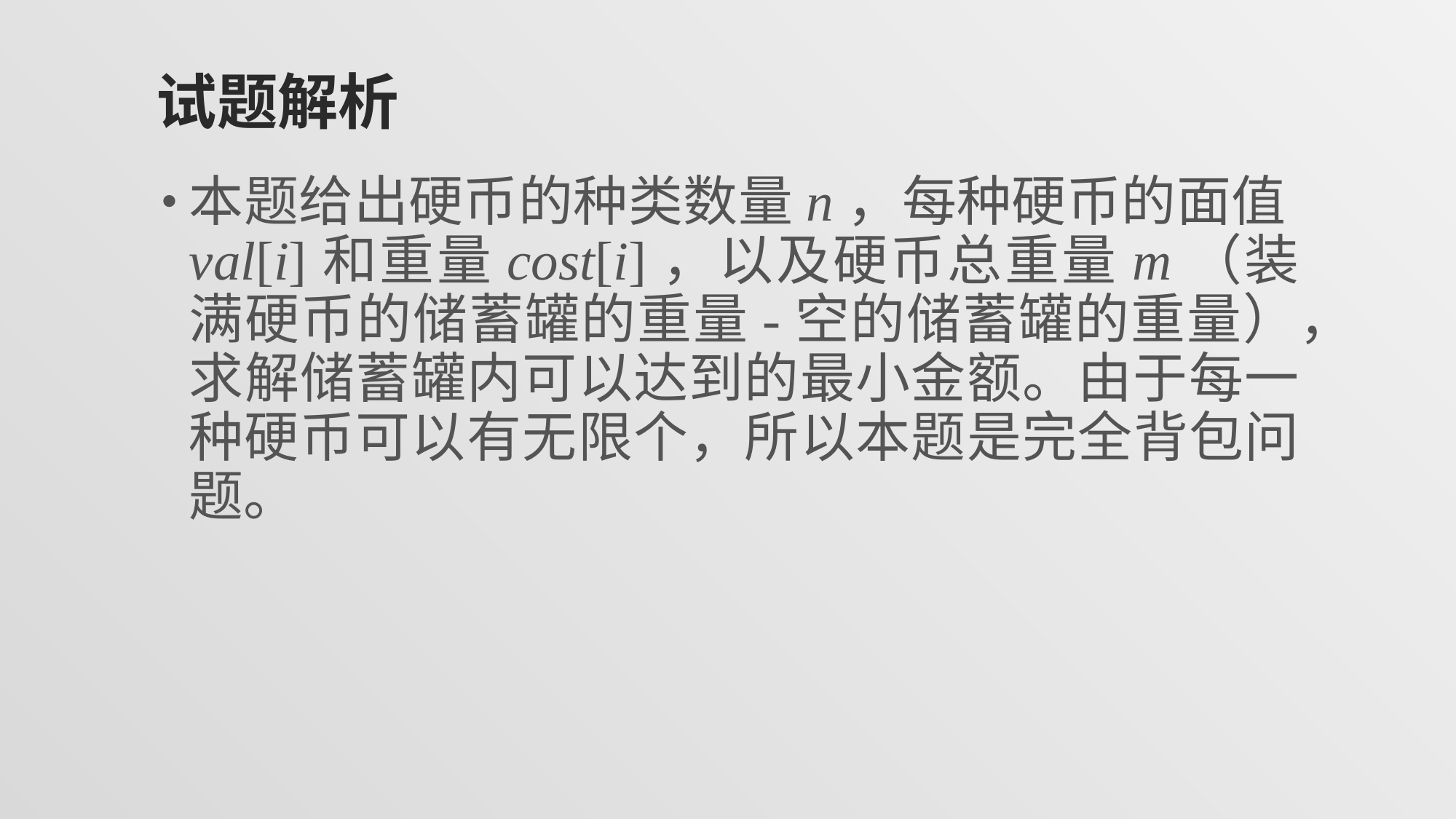

# 试题解析
本题给出硬币的种类数量n，每种硬币的面值val[i]和重量cost[i]，以及硬币总重量m（装满硬币的储蓄罐的重量-空的储蓄罐的重量），求解储蓄罐内可以达到的最小金额。由于每一种硬币可以有无限个，所以本题是完全背包问题。